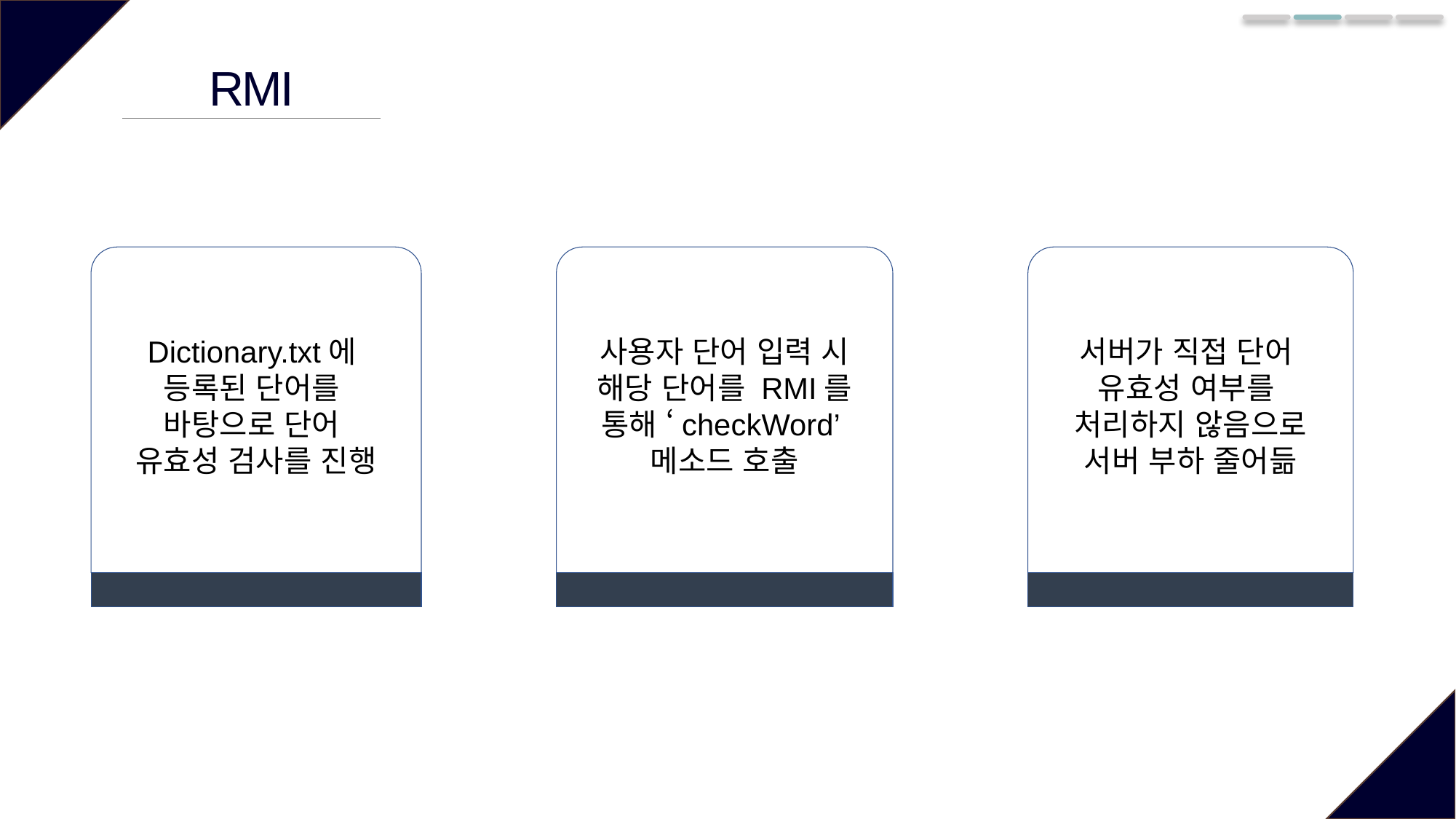

RMI

Dictionary.txt에
등록된 단어를
바탕으로 단어
유효성 검사를 진행

사용자 단어 입력 시 해당 단어를 RMI를 통해 ‘checkWord’
메소드 호출

서버가 직접 단어
유효성 여부를
처리하지 않음으로 서버 부하 줄어듦